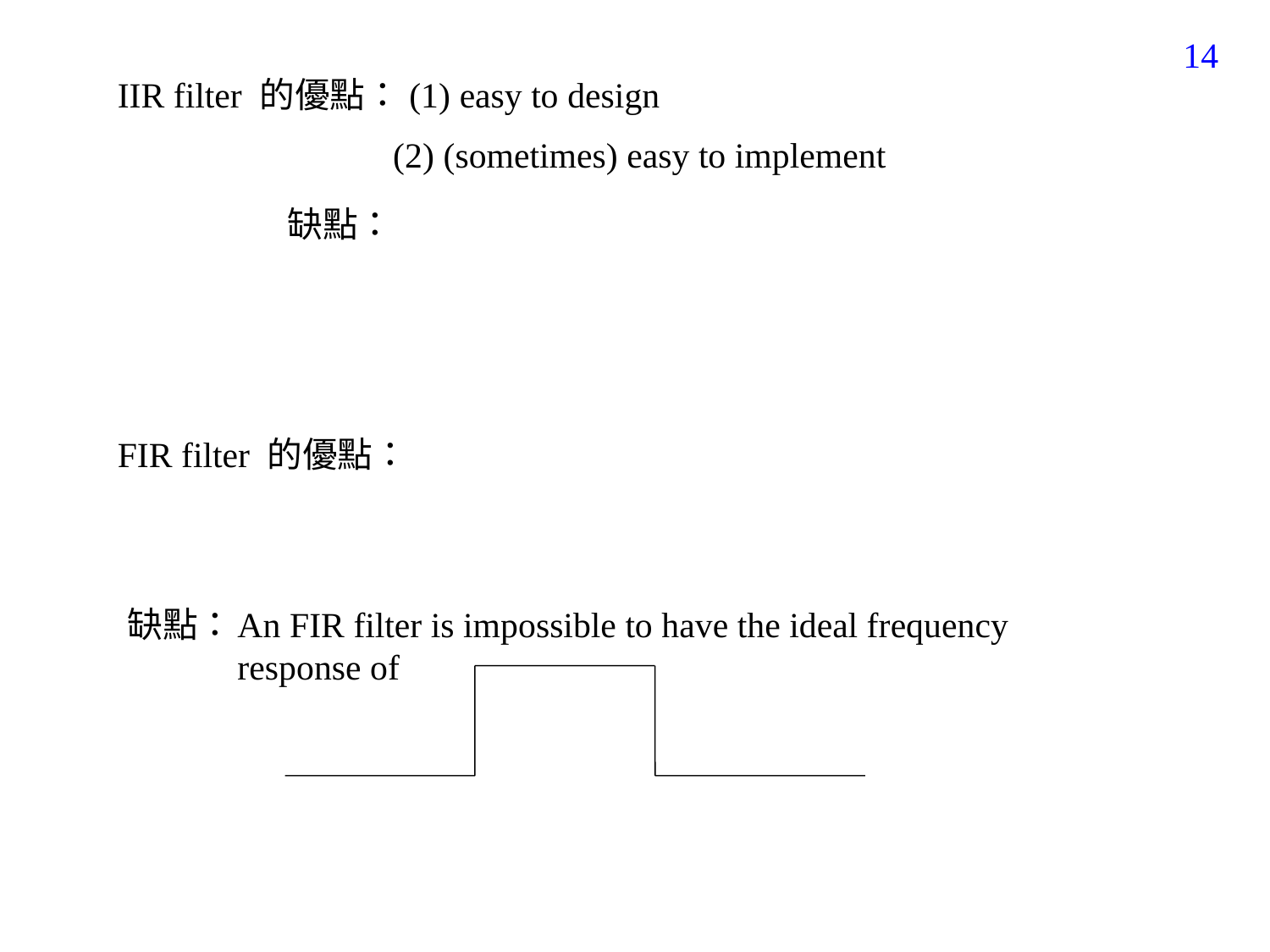

14
IIR filter 的優點：(1) easy to design
                               (2) (sometimes) easy to implement
缺點：
FIR filter 的優點：
缺點：
An FIR filter is impossible to have the ideal frequency response of